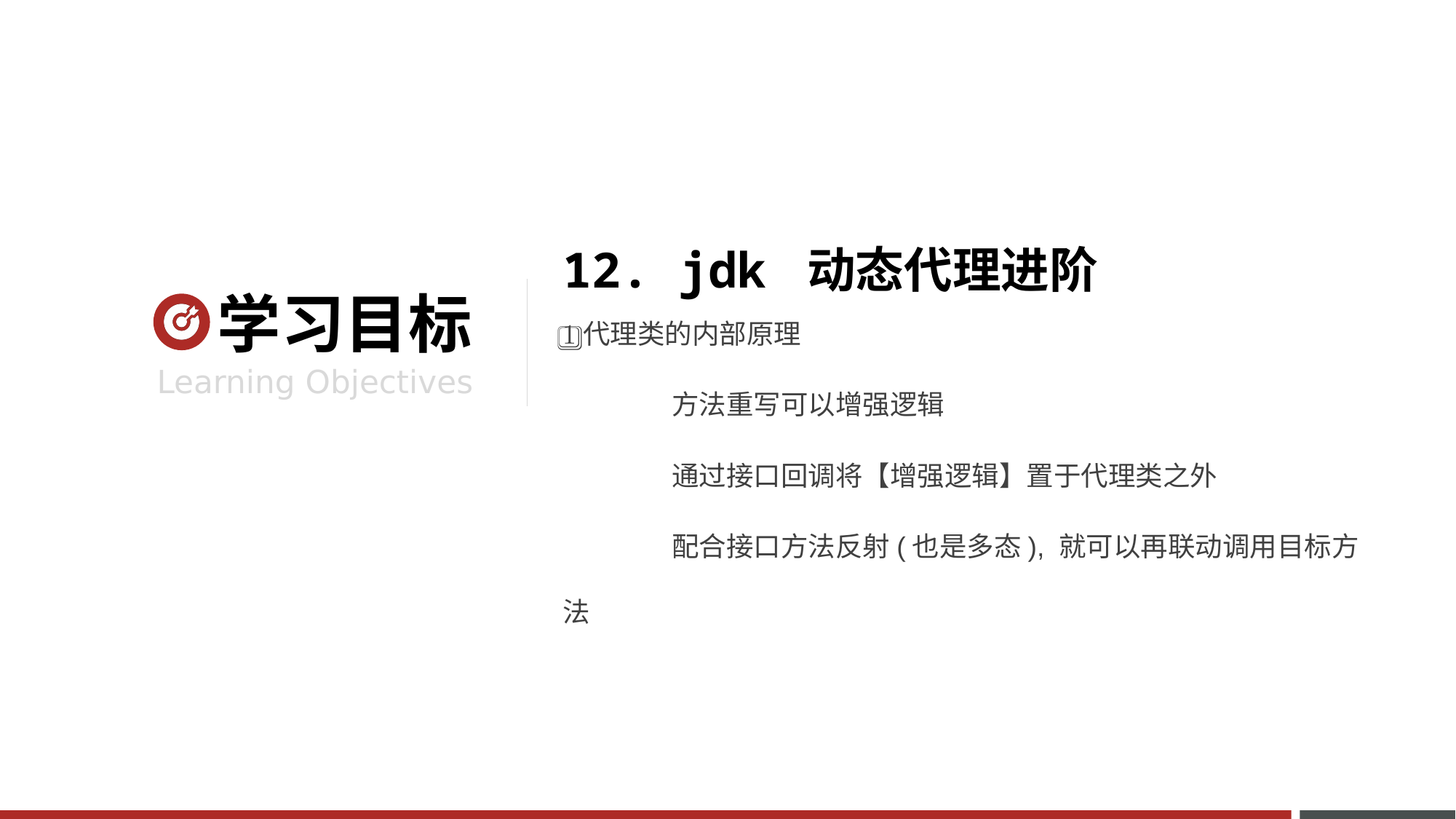

12. jdk 动态代理进阶
1️⃣代理类的内部原理
	方法重写可以增强逻辑
	通过接口回调将【增强逻辑】置于代理类之外
	配合接口方法反射(也是多态), 就可以再联动调用目标方法